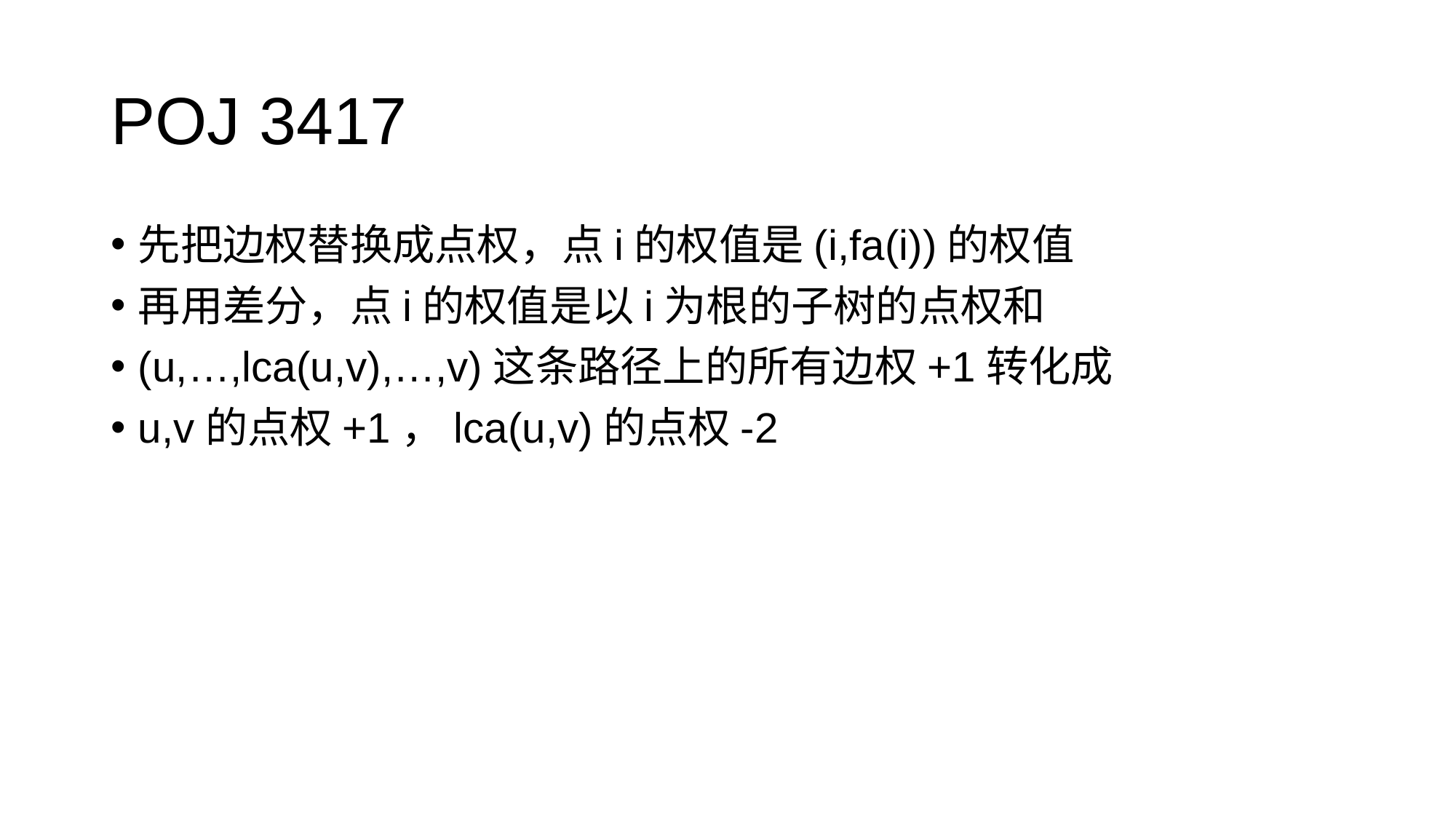

# POJ 3417
先把边权替换成点权，点i的权值是(i,fa(i))的权值
再用差分，点i的权值是以i为根的子树的点权和
(u,…,lca(u,v),…,v)这条路径上的所有边权+1转化成
u,v的点权+1，lca(u,v)的点权-2